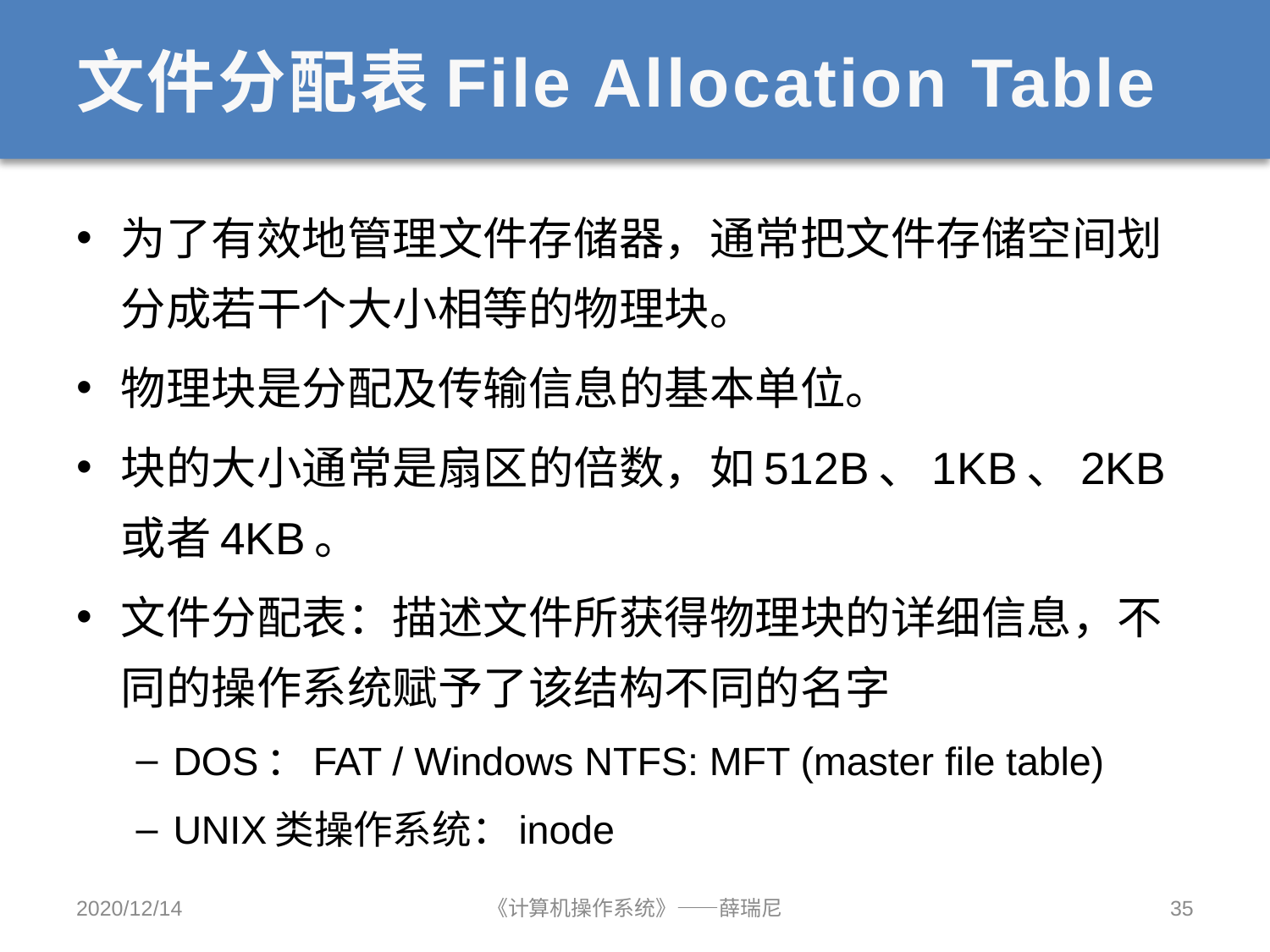

# 文件分配表File Allocation Table
为了有效地管理文件存储器，通常把文件存储空间划分成若干个大小相等的物理块。
物理块是分配及传输信息的基本单位。
块的大小通常是扇区的倍数，如512B、1KB、2KB或者4KB。
文件分配表：描述文件所获得物理块的详细信息，不同的操作系统赋予了该结构不同的名字
DOS：FAT / Windows NTFS: MFT (master file table)
UNIX类操作系统：inode
2020/12/14
《计算机操作系统》——薛瑞尼
35